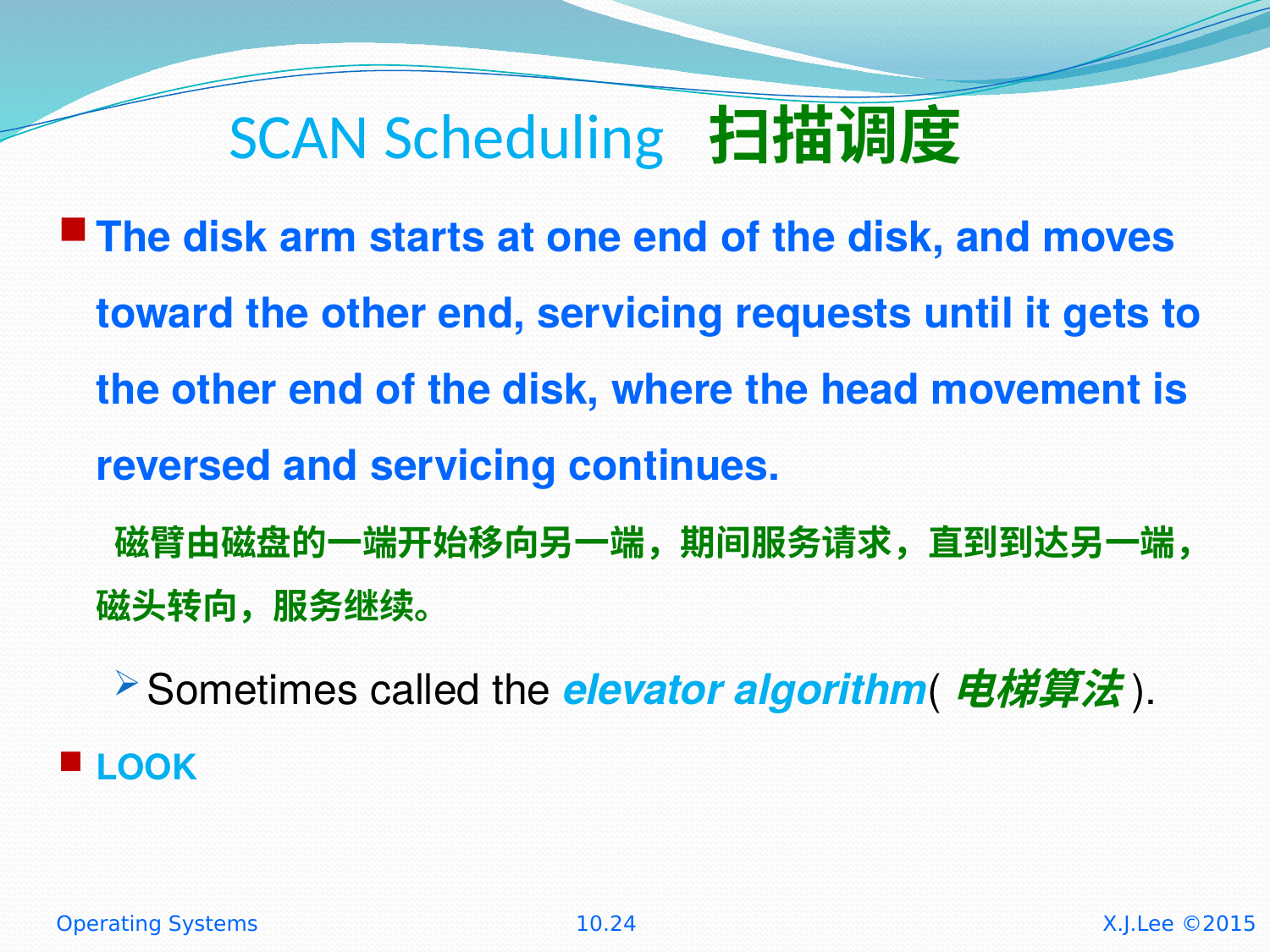

# SCAN Scheduling  扫描调度
The disk arm starts at one end of the disk, and moves toward the other end, servicing requests until it gets to the other end of the disk, where the head movement is reversed and servicing continues.
      磁臂由磁盘的一端开始移向另一端，期间服务请求，直到到达另一端，磁头转向，服务继续。
Sometimes called the elevator algorithm(电梯算法).
LOOK
Operating Systems
10.24
X.J.Lee ©2015